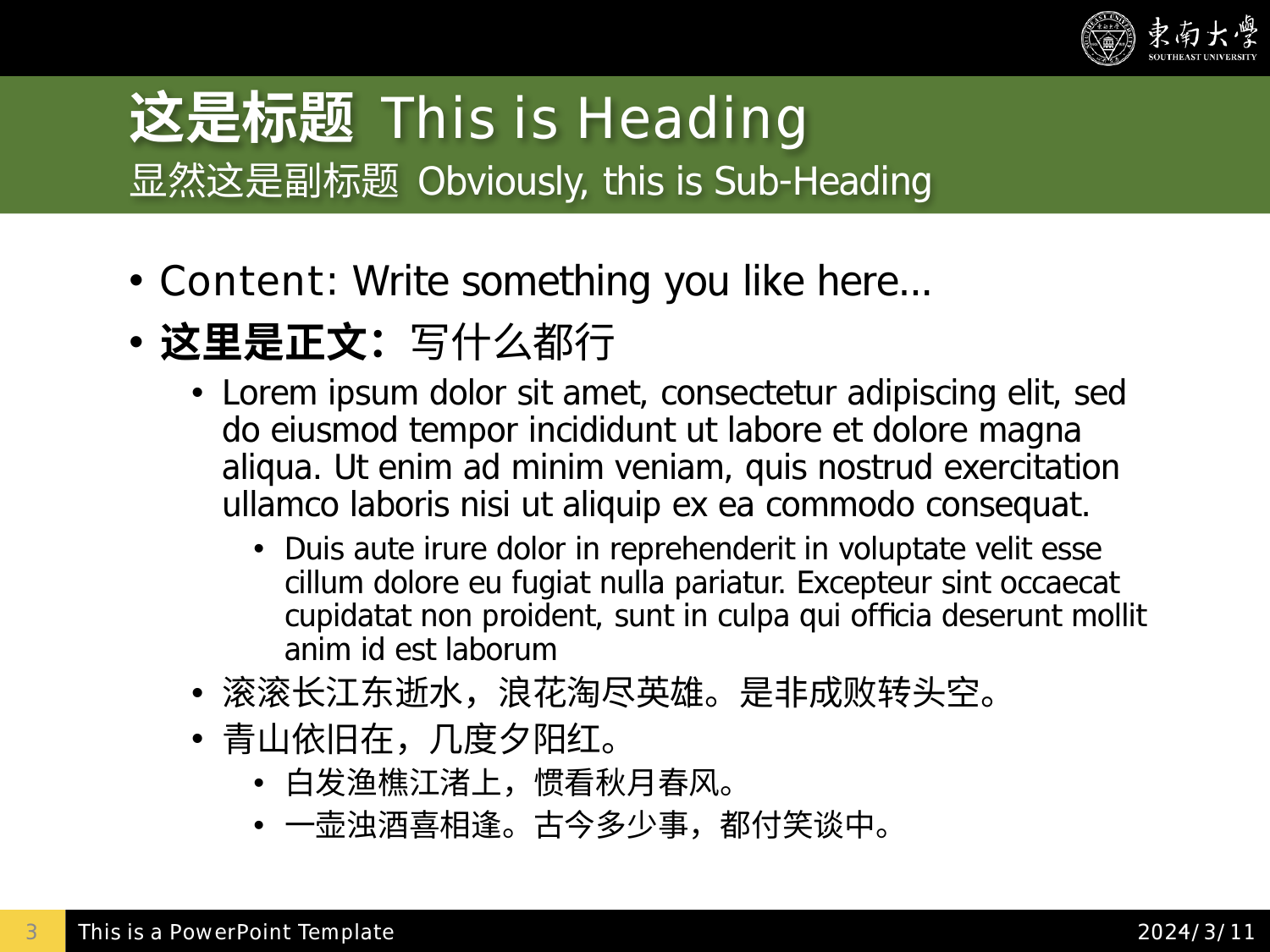

# 这是标题 This is Heading
显然这是副标题 Obviously, this is Sub-Heading

Content: Write something you like here…
这里是正文：写什么都行
Lorem ipsum dolor sit amet, consectetur adipiscing elit, sed do eiusmod tempor incididunt ut labore et dolore magna aliqua. Ut enim ad minim veniam, quis nostrud exercitation ullamco laboris nisi ut aliquip ex ea commodo consequat.
Duis aute irure dolor in reprehenderit in voluptate velit esse cillum dolore eu fugiat nulla pariatur. Excepteur sint occaecat cupidatat non proident, sunt in culpa qui officia deserunt mollit anim id est laborum
滚滚长江东逝水，浪花淘尽英雄。是非成败转头空。
青山依旧在，几度夕阳红。
白发渔樵江渚上，惯看秋月春风。
一壶浊酒喜相逢。古今多少事，都付笑谈中。

2024/3/11
3
This is a PowerPoint Template